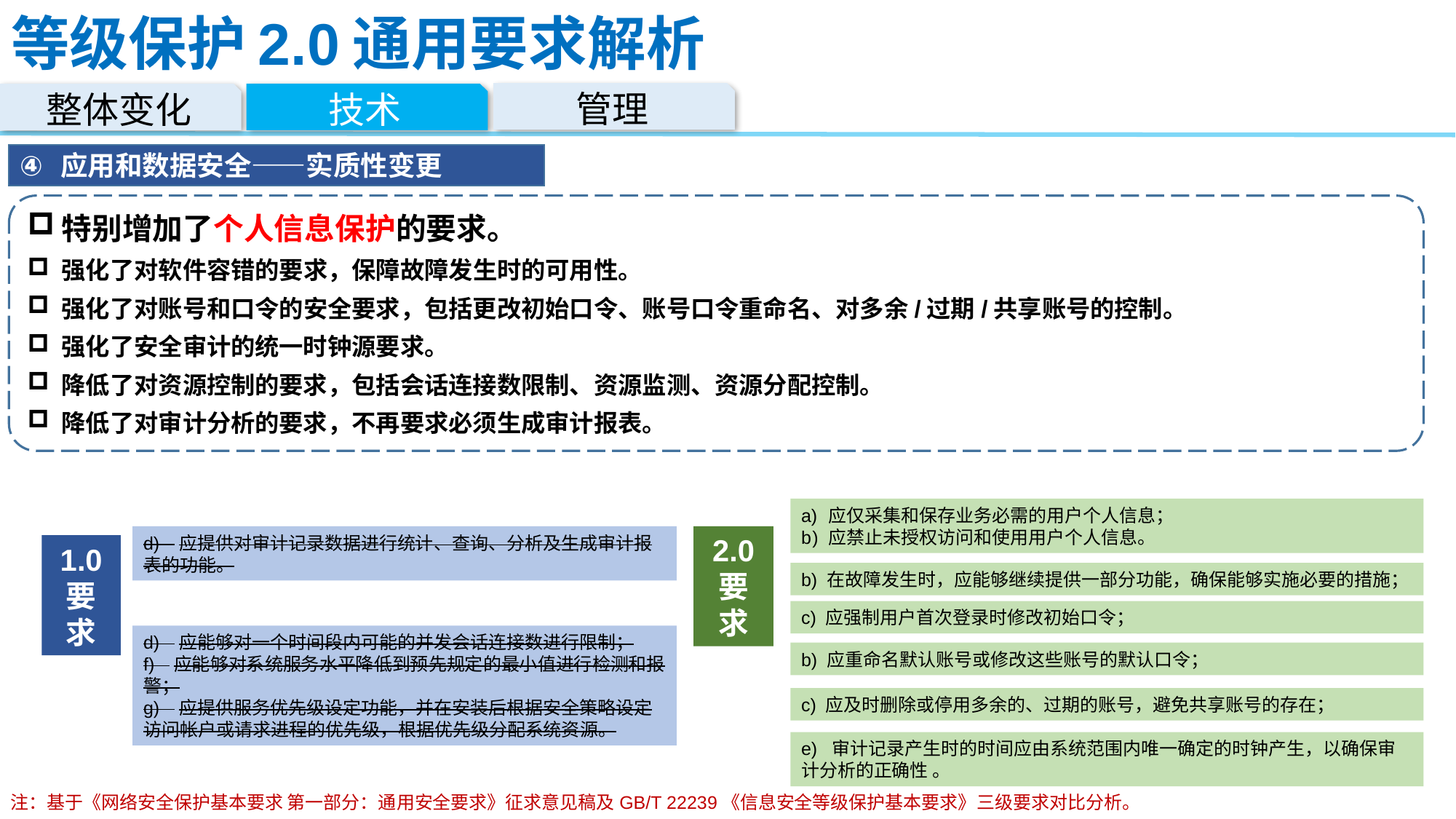

# 等级保护2.0通用要求解析
管理
整体变化
技术
应用和数据安全——实质性变更
特别增加了个人信息保护的要求。
强化了对软件容错的要求，保障故障发生时的可用性。
强化了对账号和口令的安全要求，包括更改初始口令、账号口令重命名、对多余/过期/共享账号的控制。
强化了安全审计的统一时钟源要求。
降低了对资源控制的要求，包括会话连接数限制、资源监测、资源分配控制。
降低了对审计分析的要求，不再要求必须生成审计报表。
应仅采集和保存业务必需的用户个人信息；
应禁止未授权访问和使用用户个人信息。
d)   应提供对审计记录数据进行统计、查询、分析及生成审计报表的功能。
2.0
要求
1.0
要求
b) 在故障发生时，应能够继续提供一部分功能，确保能够实施必要的措施；
c) 应强制用户首次登录时修改初始口令；
d)   应能够对一个时间段内可能的并发会话连接数进行限制；
f)   应能够对系统服务水平降低到预先规定的最小值进行检测和报警；
g)   应提供服务优先级设定功能，并在安装后根据安全策略设定访问帐户或请求进程的优先级，根据优先级分配系统资源。
b) 应重命名默认账号或修改这些账号的默认口令；
c) 应及时删除或停用多余的、过期的账号，避免共享账号的存在；
e)  审计记录产生时的时间应由系统范围内唯一确定的时钟产生，以确保审计分析的正确性 。
注：基于《网络安全保护基本要求 第一部分：通用安全要求》征求意见稿及GB/T 22239《信息安全等级保护基本要求》三级要求对比分析。